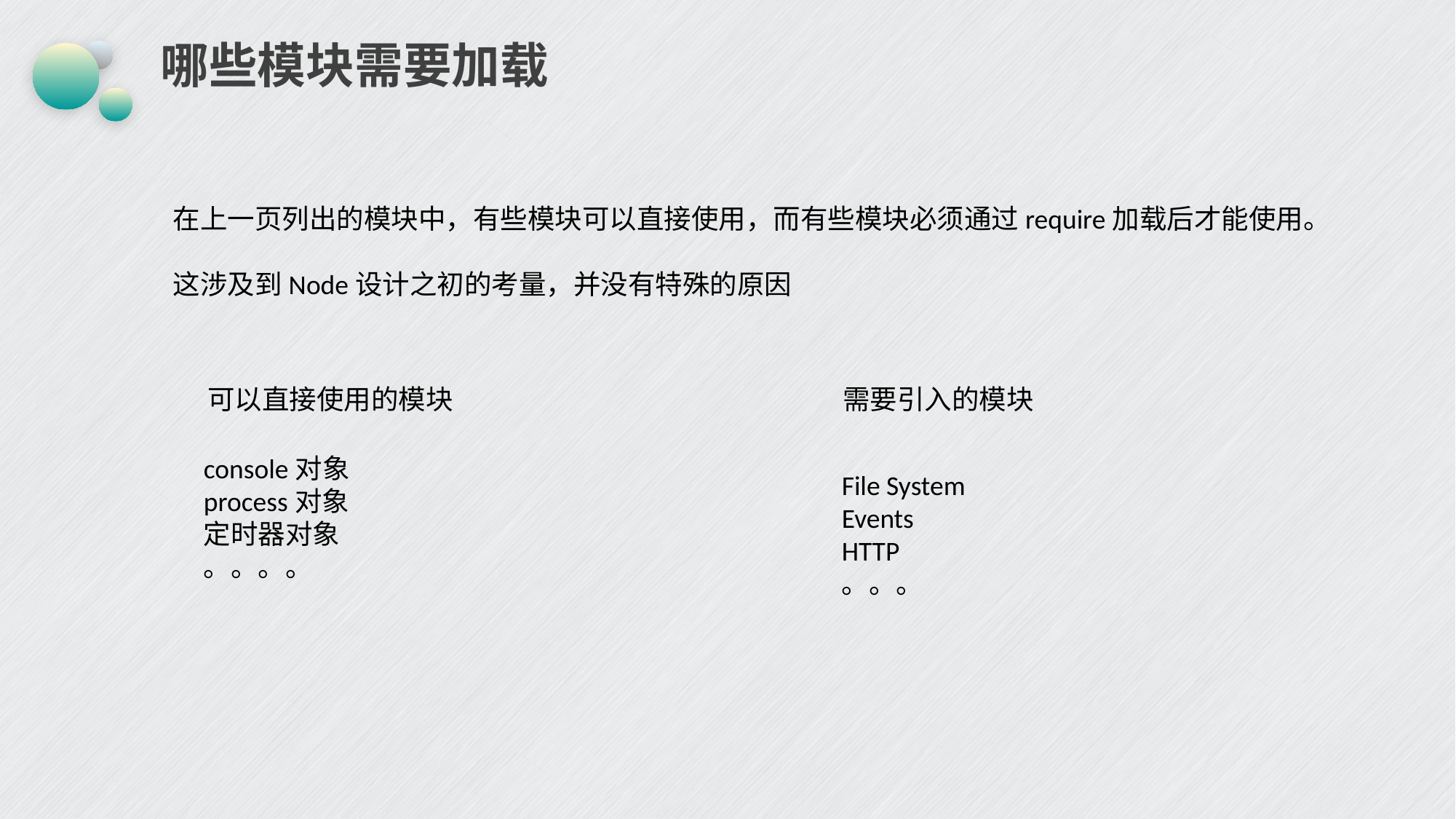

# 哪些模块需要加载

在上一页列出的模块中，有些模块可以直接使用，而有些模块必须通过require加载后才能使用。

这涉及到Node设计之初的考量，并没有特殊的原因
可以直接使用的模块
需要引入的模块
console对象
process对象
定时器对象
。。。。
File System
Events
HTTP
。。。